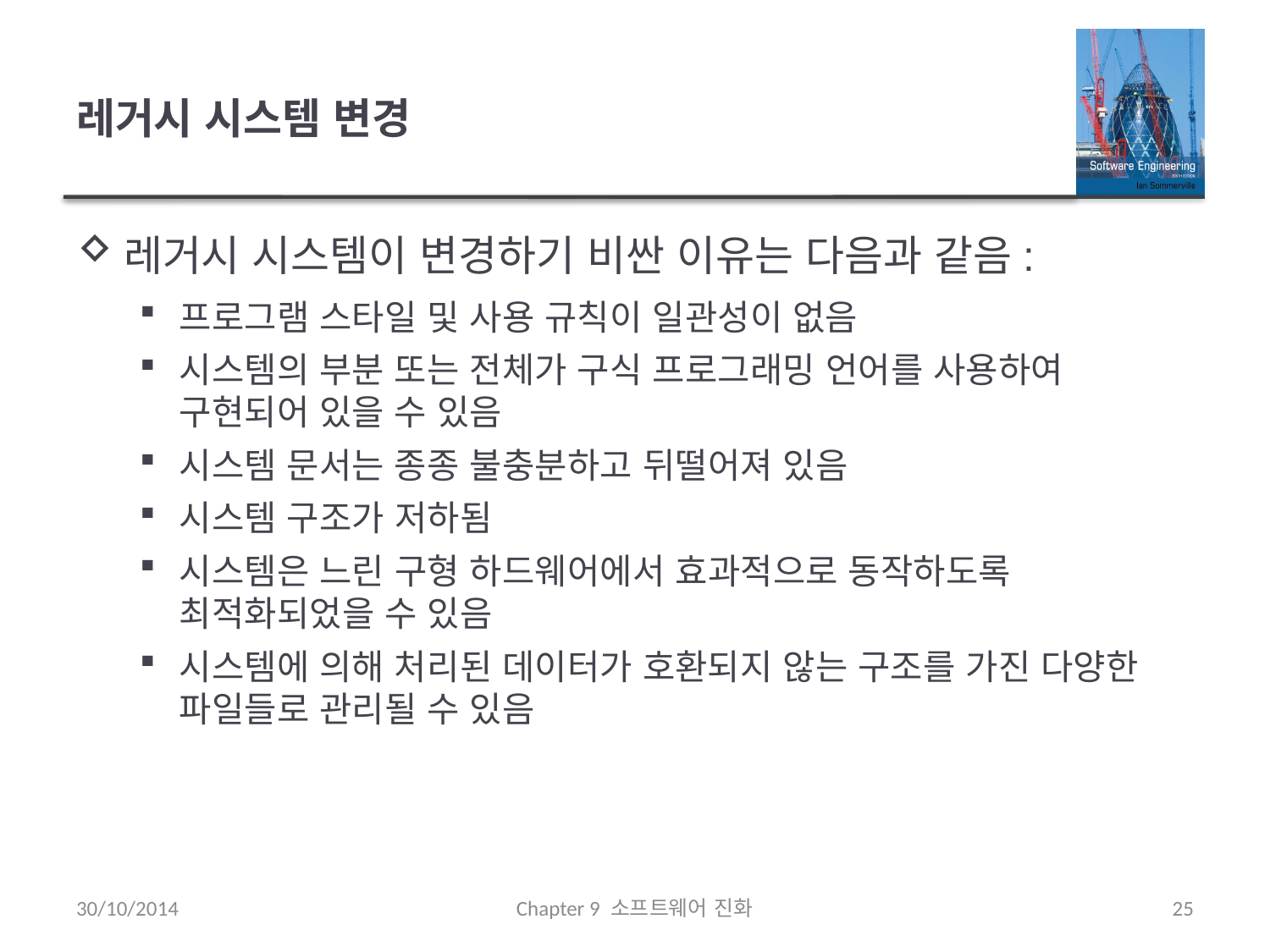

# 레거시 시스템 변경
레거시 시스템이 변경하기 비싼 이유는 다음과 같음:
프로그램 스타일 및 사용 규칙이 일관성이 없음
시스템의 부분 또는 전체가 구식 프로그래밍 언어를 사용하여 구현되어 있을 수 있음
시스템 문서는 종종 불충분하고 뒤떨어져 있음
시스템 구조가 저하됨
시스템은 느린 구형 하드웨어에서 효과적으로 동작하도록 최적화되었을 수 있음
시스템에 의해 처리된 데이터가 호환되지 않는 구조를 가진 다양한 파일들로 관리될 수 있음

30/10/2014
Chapter 9 소프트웨어 진화
25